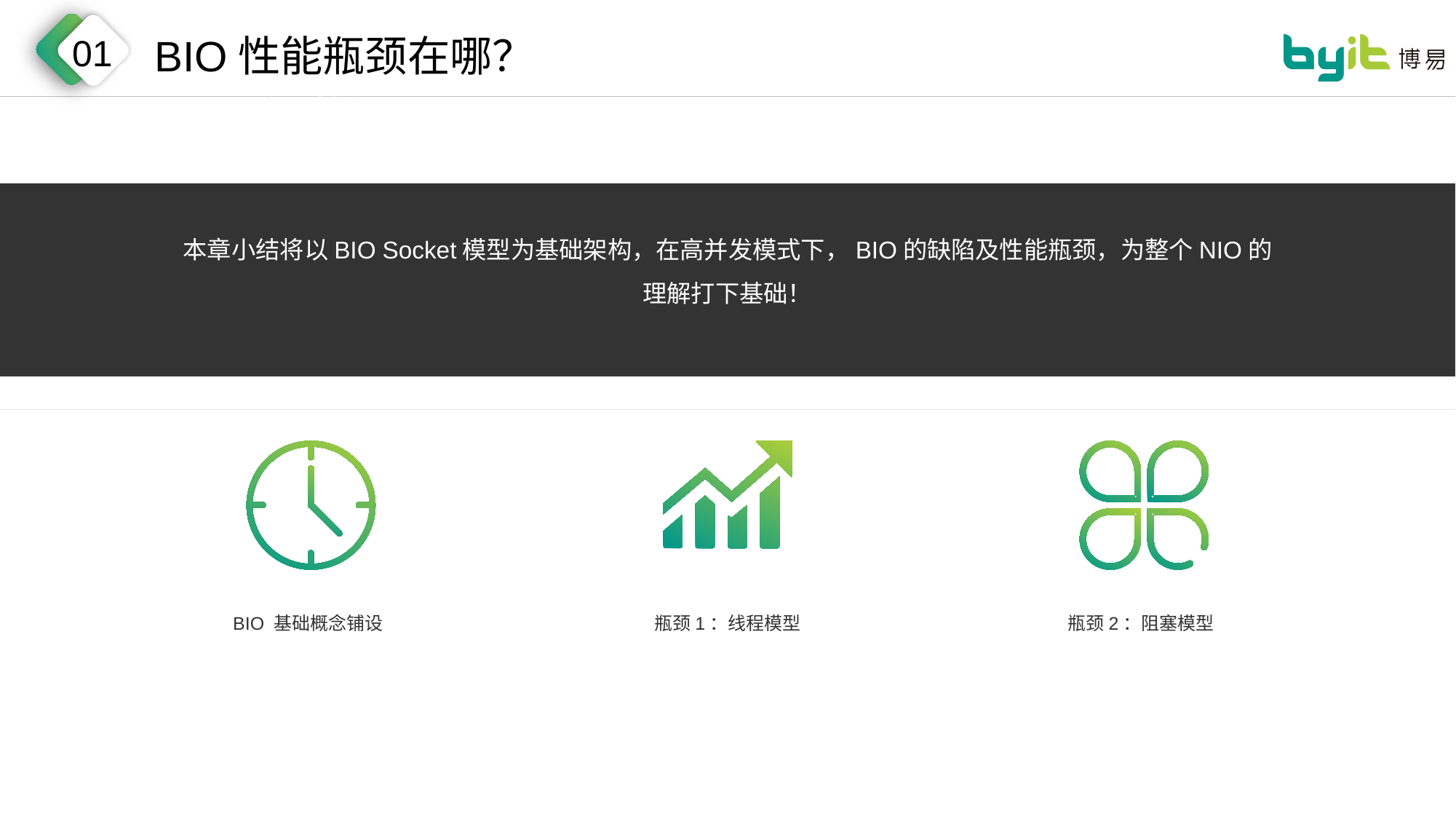

BIO性能瓶颈在哪？
01
01 这里是标题这

本章小结将以BIO Socket模型为基础架构，在高并发模式下，BIO的缺陷及性能瓶颈，为整个NIO的理解打下基础！

BIO 基础概念铺设
瓶颈1：线程模型
瓶颈2：阻塞模型